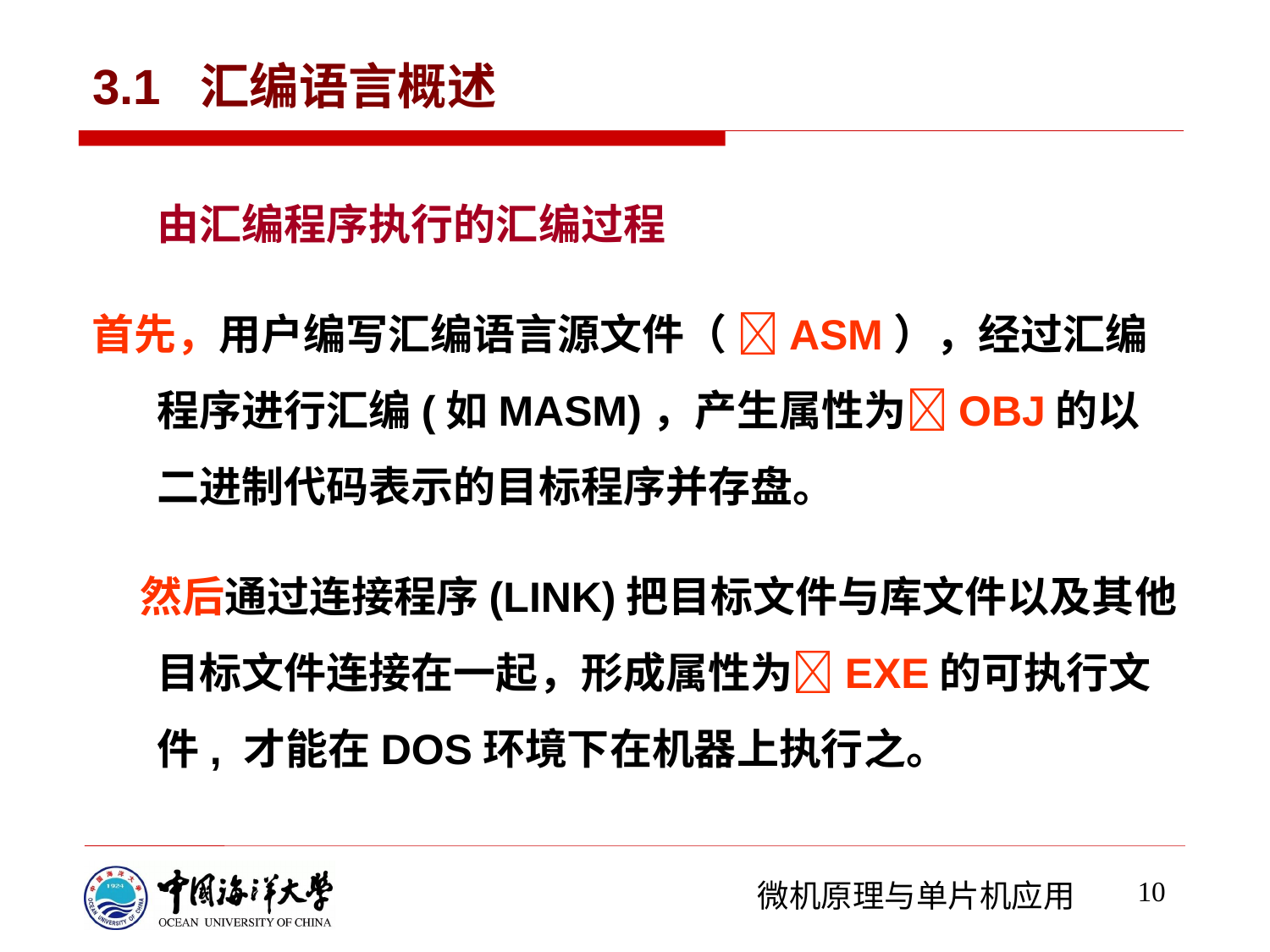

# 3.1  汇编语言概述
由汇编程序执行的汇编过程
首先，用户编写汇编语言源文件（ •ASM），经过汇编程序进行汇编(如MASM)，产生属性为•OBJ的以二进制代码表示的目标程序并存盘。
    然后通过连接程序(LINK)把目标文件与库文件以及其他目标文件连接在一起，形成属性为•EXE的可执行文件, 才能在DOS环境下在机器上执行之。

10